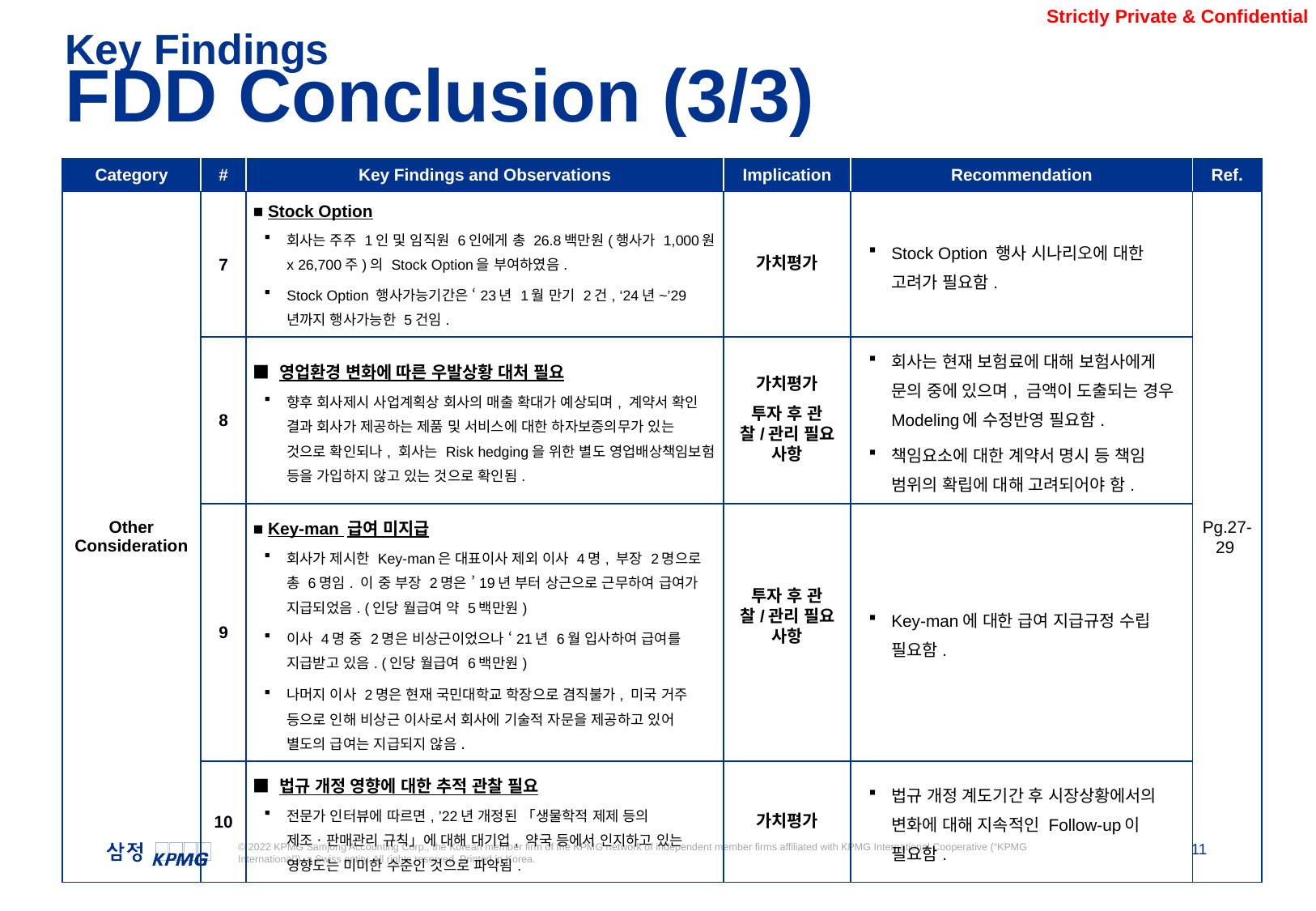

Key Findings
FDD Conclusion (3/3)
| Category | # | Key Findings and Observations | Implication | Recommendation | Ref. |
| --- | --- | --- | --- | --- | --- |
| Other Consideration | 7 | ■ Stock Option 회사는 주주 1인 및 임직원 6인에게 총 26.8백만원(행사가 1,000원 x 26,700주)의 Stock Option을 부여하였음. Stock Option 행사가능기간은 ‘23년 1월 만기 2건, ‘24년~’29년까지 행사가능한 5건임. | 가치평가 | Stock Option 행사 시나리오에 대한 고려가 필요함. | Pg.27-29 |
|  | 8 | ■ 영업환경 변화에 따른 우발상황 대처 필요 향후 회사제시 사업계획상 회사의 매출 확대가 예상되며, 계약서 확인 결과 회사가 제공하는 제품 및 서비스에 대한 하자보증의무가 있는 것으로 확인되나, 회사는 Risk hedging을 위한 별도 영업배상책임보험 등을 가입하지 않고 있는 것으로 확인됨. | 가치평가 투자 후 관찰/관리 필요 사항 | 회사는 현재 보험료에 대해 보험사에게 문의 중에 있으며, 금액이 도출되는 경우 Modeling에 수정반영 필요함. 책임요소에 대한 계약서 명시 등 책임 범위의 확립에 대해 고려되어야 함. |  |
|  | 9 | ■ Key-man 급여 미지급 회사가 제시한 Key-man은 대표이사 제외 이사 4명, 부장 2명으로 총 6명임. 이 중 부장 2명은 ’19년 부터 상근으로 근무하여 급여가 지급되었음. (인당 월급여 약 5백만원) 이사 4명 중 2명은 비상근이었으나 ‘21년 6월 입사하여 급여를 지급받고 있음. (인당 월급여 6백만원) 나머지 이사 2명은 현재 국민대학교 학장으로 겸직불가, 미국 거주 등으로 인해 비상근 이사로서 회사에 기술적 자문을 제공하고 있어 별도의 급여는 지급되지 않음. | 투자 후 관찰/관리 필요 사항 | Key-man에 대한 급여 지급규정 수립 필요함. |  |
|  | 10 | ■ 법규 개정 영향에 대한 추적 관찰 필요 전문가 인터뷰에 따르면, ’22년 개정된 「생물학적 제제 등의 제조ㆍ판매관리 규칙」에 대해 대기업, 약국 등에서 인지하고 있는 영향도는 미미한 수준인 것으로 파악됨. | 가치평가 | 법규 개정 계도기간 후 시장상황에서의 변화에 대해 지속적인 Follow-up이 필요함. |  |